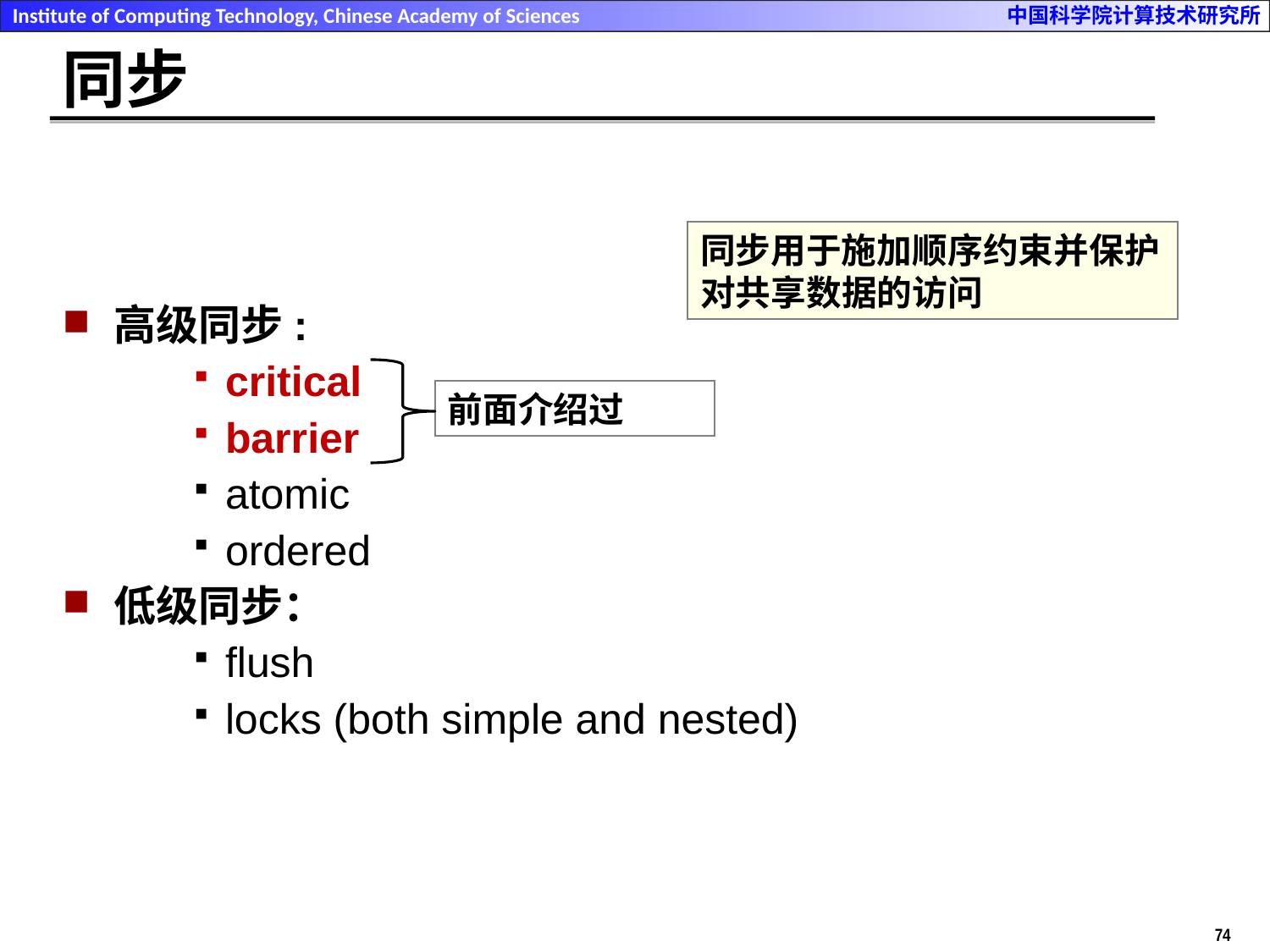

# 同步
同步用于施加顺序约束并保护对共享数据的访问
高级同步:
critical
barrier
atomic
ordered
低级同步：
flush
locks (both simple and nested)

前面介绍过